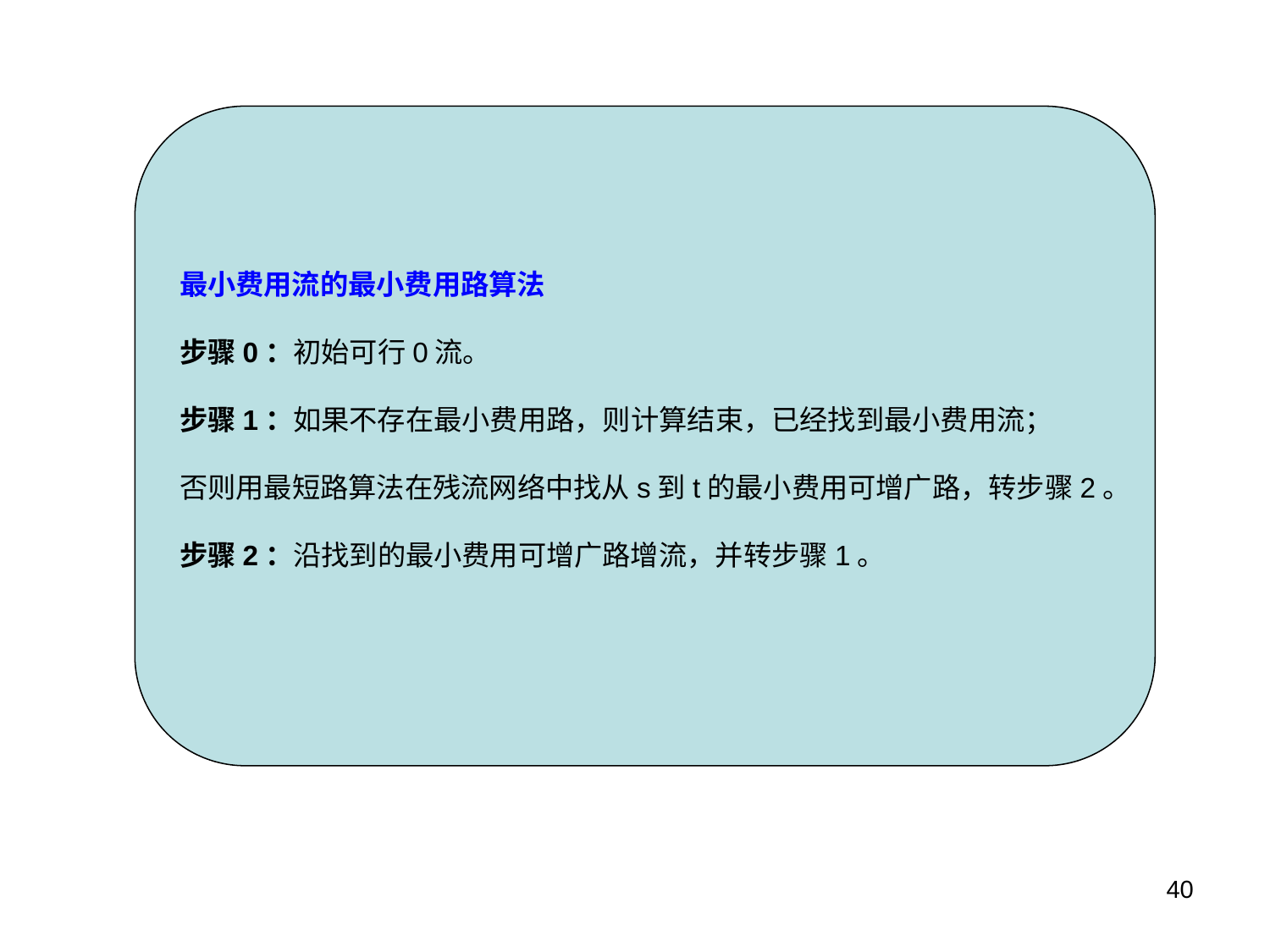

最小费用流的最小费用路算法
步骤0：初始可行0流。
步骤1：如果不存在最小费用路，则计算结束，已经找到最小费用流；
否则用最短路算法在残流网络中找从s到t的最小费用可增广路，转步骤2。
步骤2：沿找到的最小费用可增广路增流，并转步骤1。

40